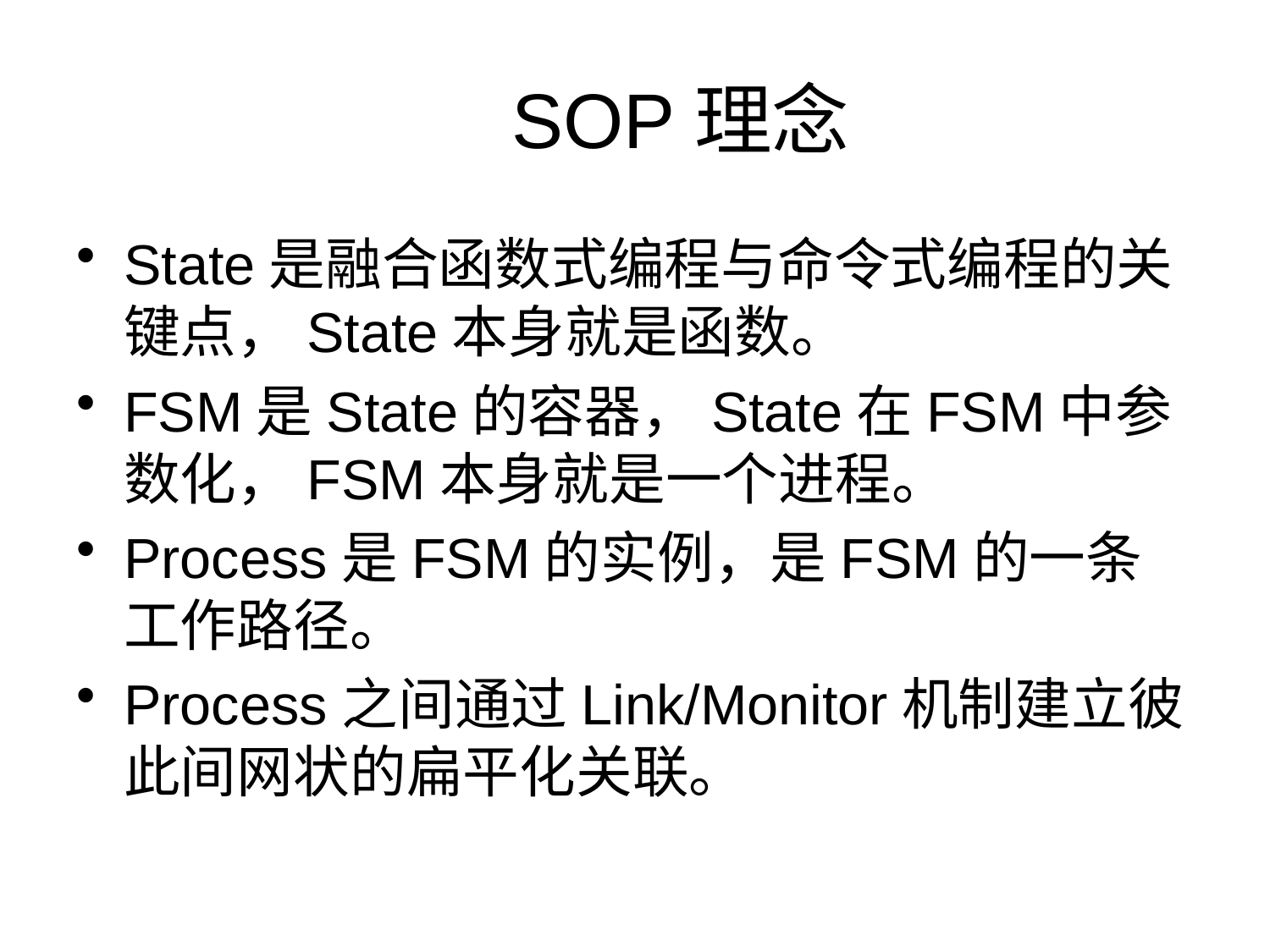

# SOP理念
State是融合函数式编程与命令式编程的关键点，State本身就是函数。
FSM是State的容器，State在FSM中参数化，FSM本身就是一个进程。
Process是FSM的实例，是FSM的一条工作路径。
Process之间通过Link/Monitor机制建立彼此间网状的扁平化关联。